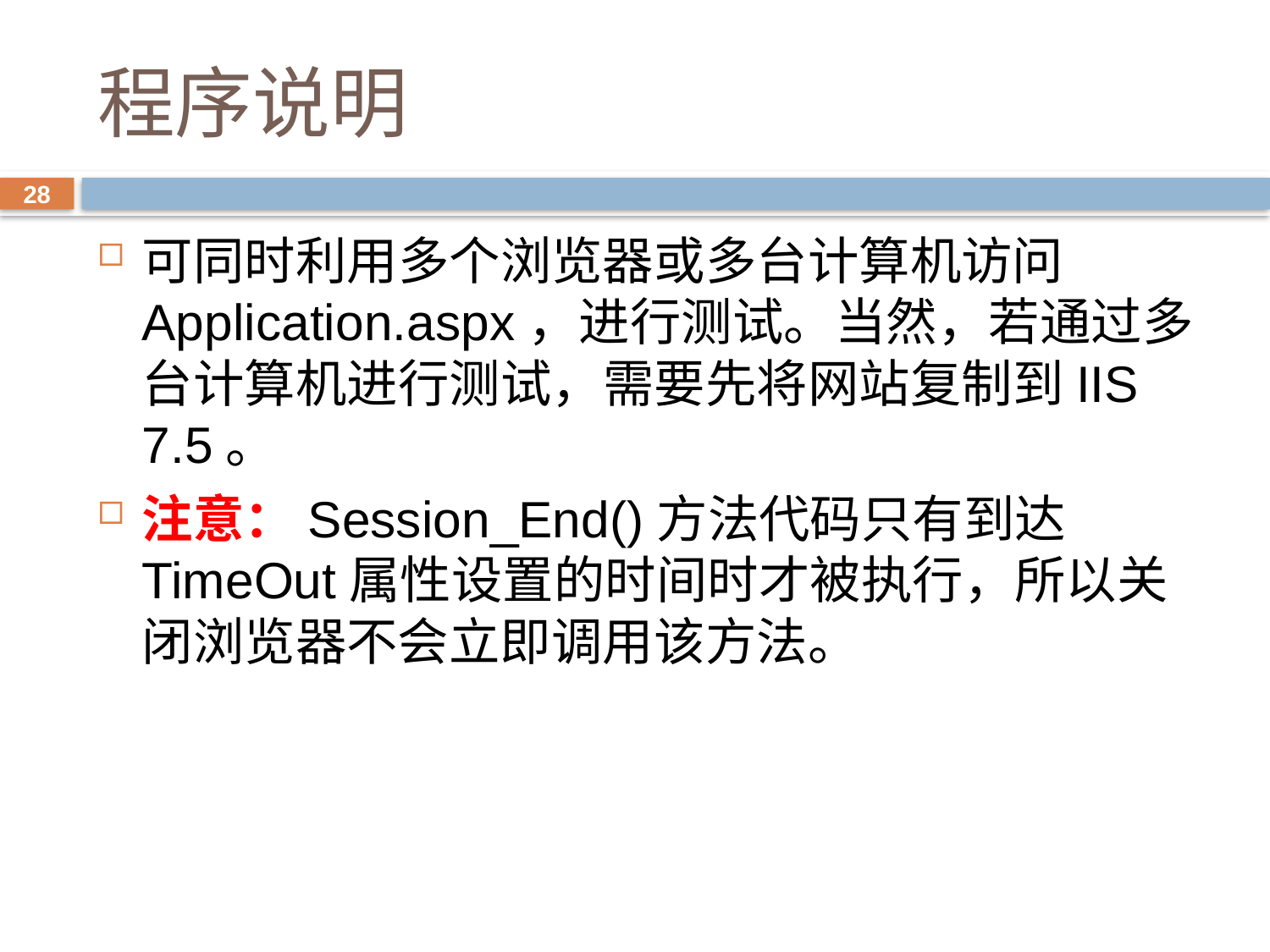

# 程序说明
28
可同时利用多个浏览器或多台计算机访问Application.aspx，进行测试。当然，若通过多台计算机进行测试，需要先将网站复制到IIS 7.5。
注意：Session_End()方法代码只有到达TimeOut属性设置的时间时才被执行，所以关闭浏览器不会立即调用该方法。